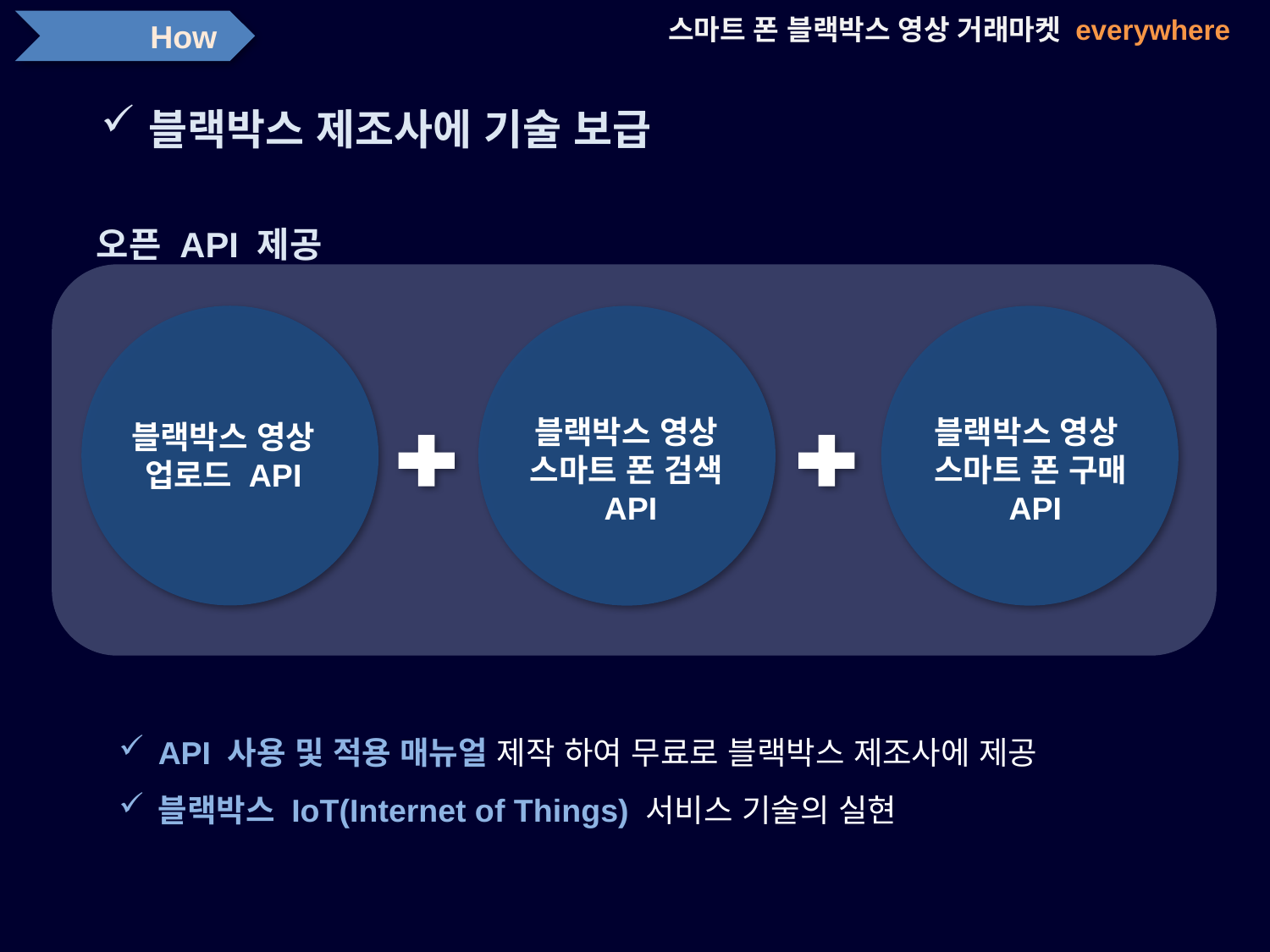

스마트 폰 블랙박스 영상 거래마켓 everywhere
How
블랙박스 제조사에 기술 보급
오픈 API 제공

블랙박스 영상
스마트 폰 검색
 API
블랙박스 영상
스마트 폰 구매
 API
블랙박스 영상
업로드 API

API 사용 및 적용 매뉴얼 제작 하여 무료로 블랙박스 제조사에 제공
블랙박스 IoT(Internet of Things) 서비스 기술의 실현